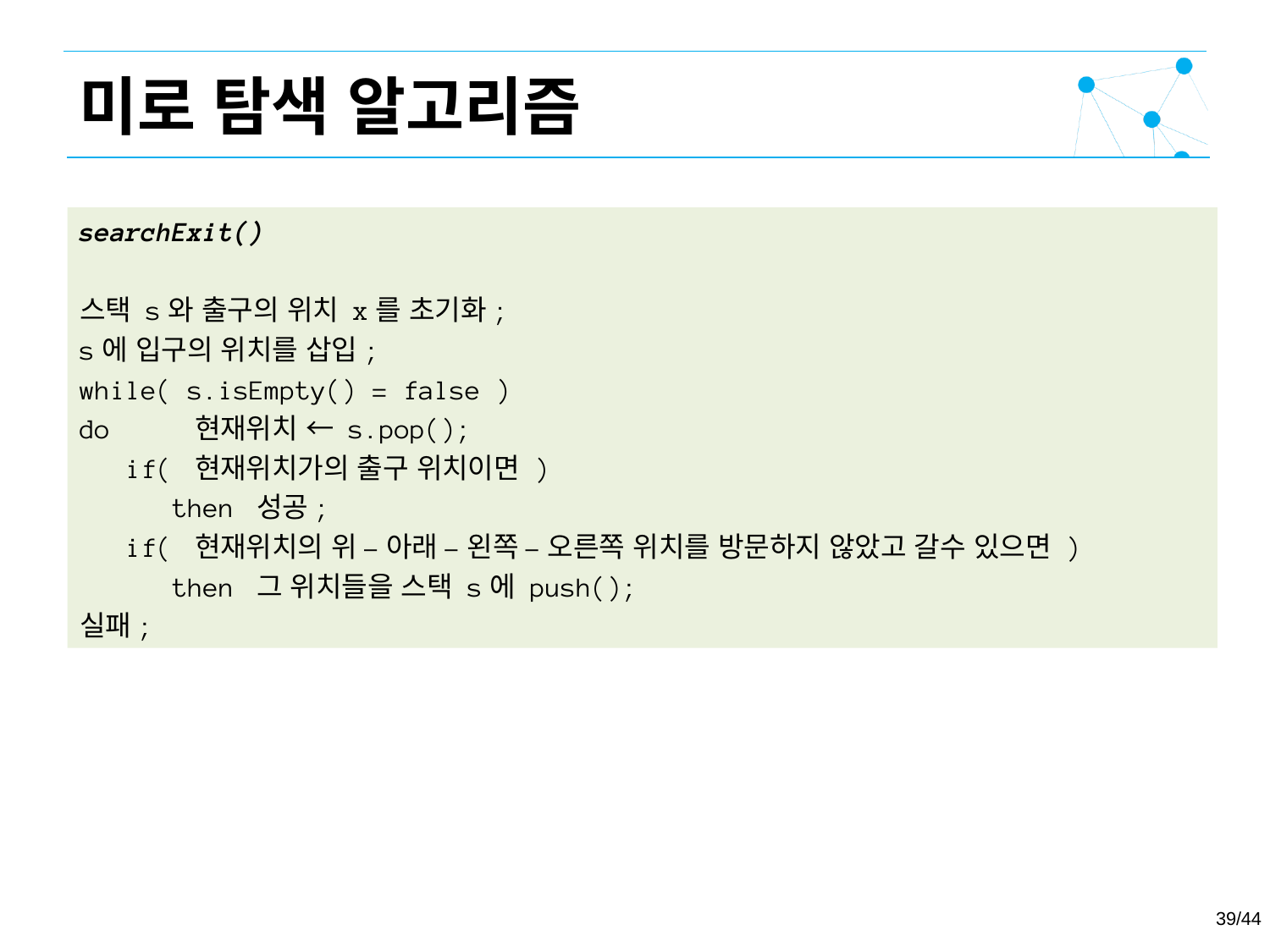

미로 탐색 알고리즘
searchExit()

스택 s와 출구의 위치 x를 초기화;
s에 입구의 위치를 삽입;
while( s.isEmpty() = false )
do     현재위치 ← s.pop();
   if( 현재위치가의 출구 위치이면 )
      then 성공;
   if( 현재위치의 위-아래-왼쪽-오른쪽 위치를 방문하지 않았고 갈수 있으면 )
      then 그 위치들을 스택 s에 push();
실패;